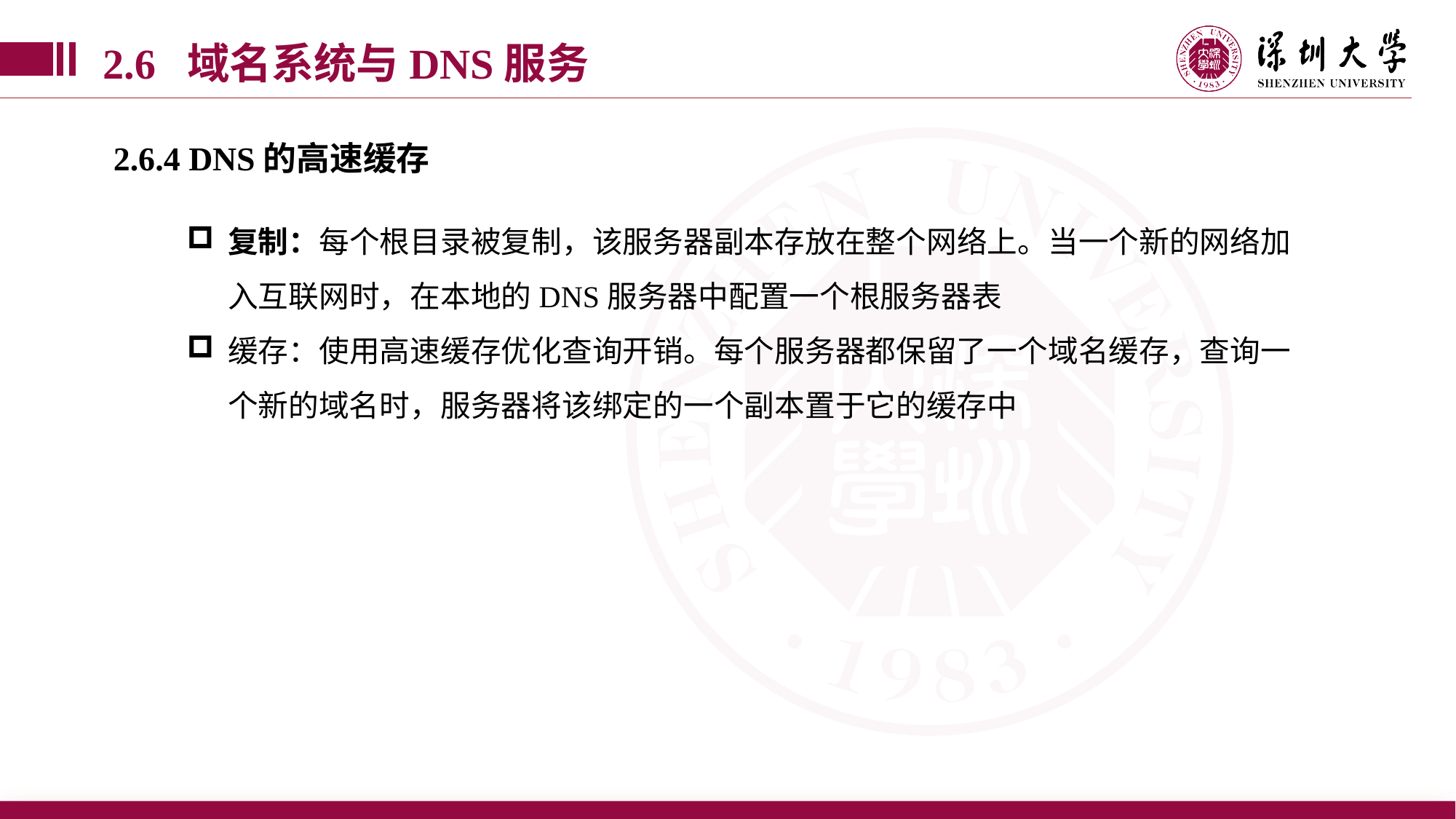

2.6  域名系统与DNS服务

2.6.4 DNS的高速缓存
复制：每个根目录被复制，该服务器副本存放在整个网络上。当一个新的网络加入互联网时，在本地的DNS服务器中配置一个根服务器表
缓存：使用高速缓存优化查询开销。每个服务器都保留了一个域名缓存，查询一个新的域名时，服务器将该绑定的一个副本置于它的缓存中